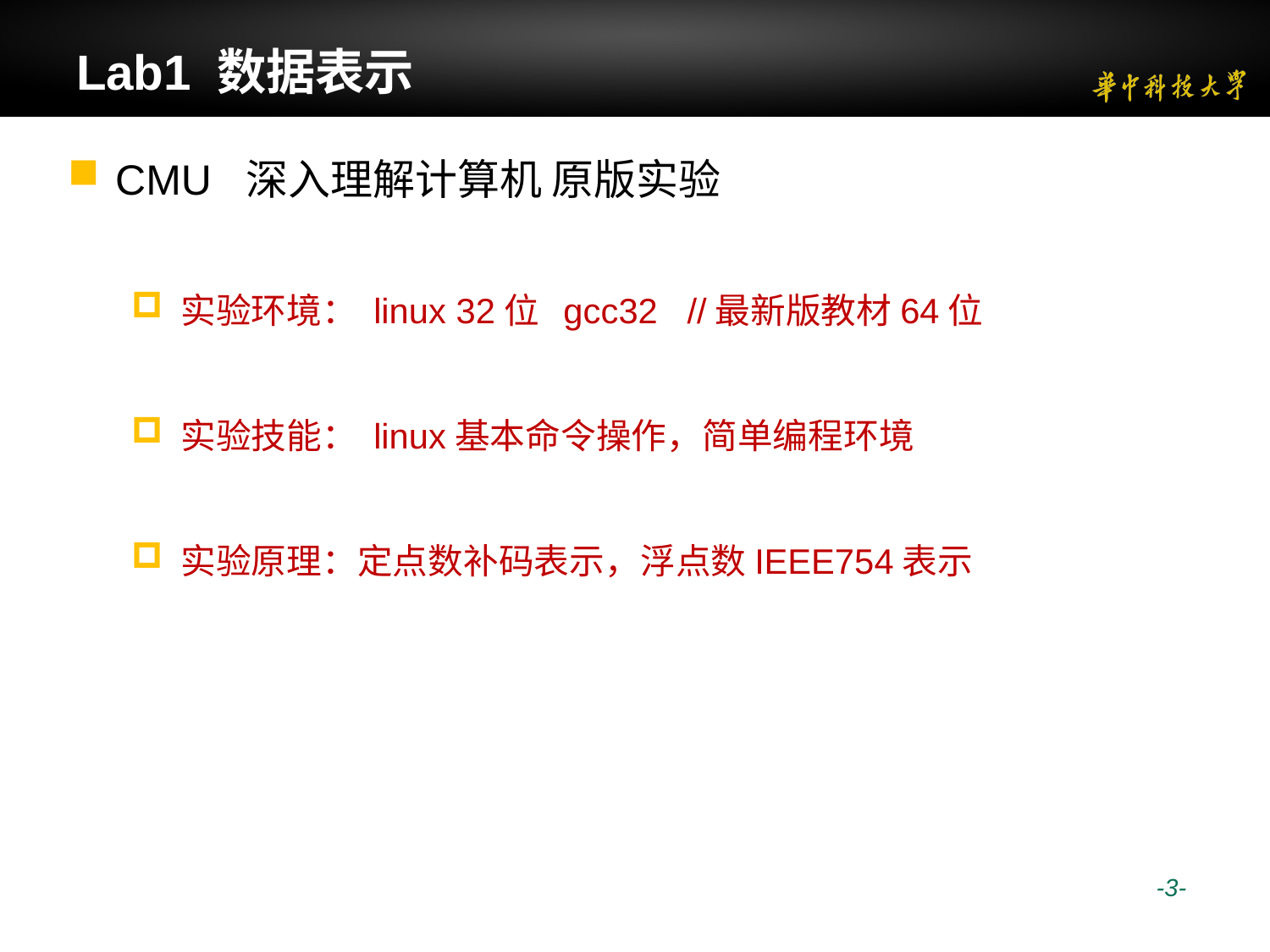

# Lab1 数据表示
CMU  深入理解计算机 原版实验

实验环境： linux 32位  gcc32   //最新版教材64位

实验技能： linux基本命令操作，简单编程环境

实验原理：定点数补码表示，浮点数IEEE754表示

 -3-